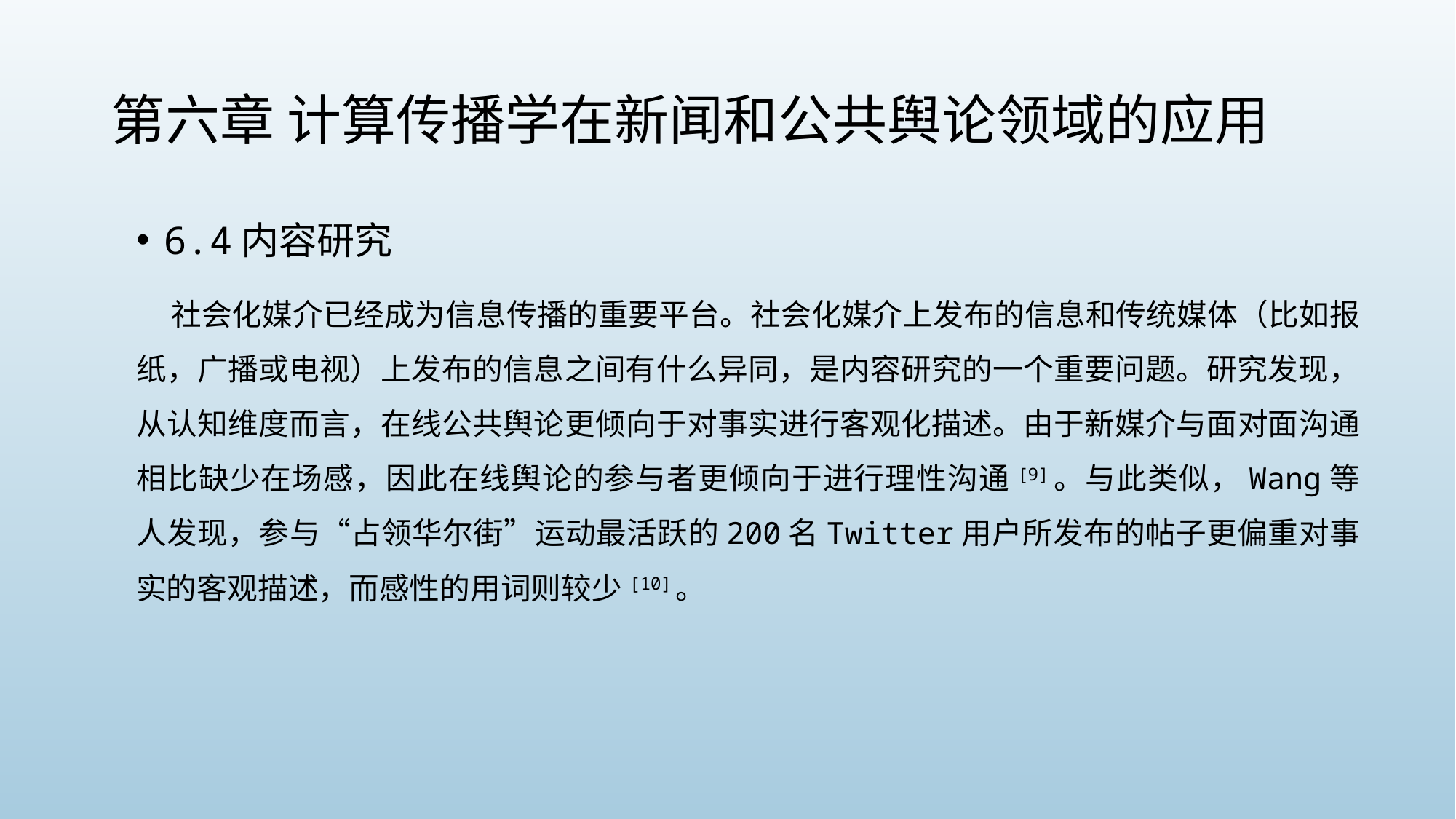

# 第六章 计算传播学在新闻和公共舆论领域的应用
6.4内容研究
    社会化媒介已经成为信息传播的重要平台。社会化媒介上发布的信息和传统媒体（比如报纸，广播或电视）上发布的信息之间有什么异同，是内容研究的一个重要问题。研究发现，从认知维度而言，在线公共舆论更倾向于对事实进行客观化描述。由于新媒介与面对面沟通相比缺少在场感，因此在线舆论的参与者更倾向于进行理性沟通[9]。与此类似，Wang等人发现，参与“占领华尔街”运动最活跃的200名Twitter用户所发布的帖子更偏重对事实的客观描述，而感性的用词则较少[10]。